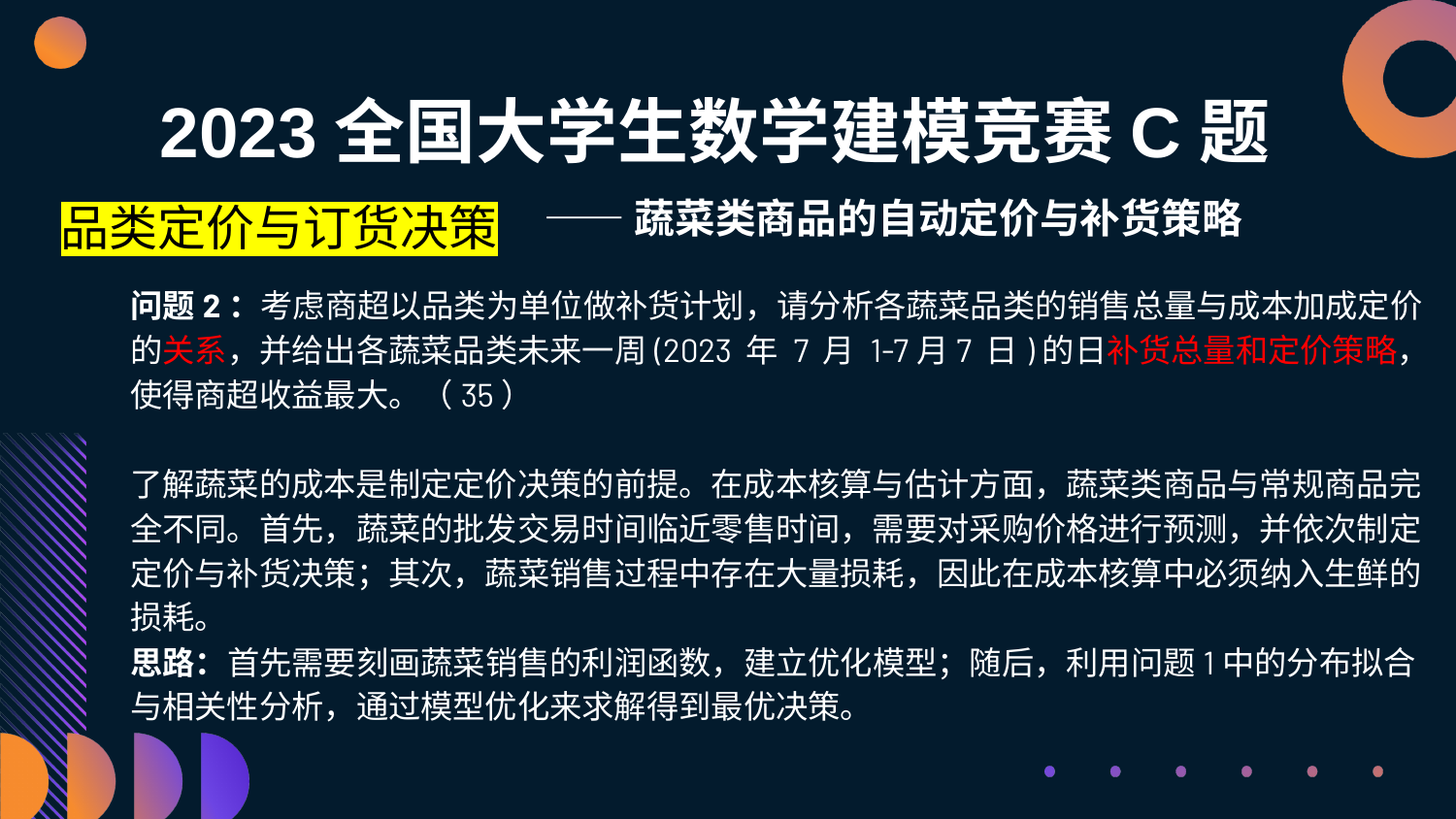

# 2023全国大学生数学建模竞赛C题
品类定价与订货决策
——蔬菜类商品的自动定价与补货策略
问题2：考虑商超以品类为单位做补货计划，请分析各蔬菜品类的销售总量与成本加成定价的关系，并给出各蔬菜品类未来一周(2023 年 7 月 1-7月7 日)的日补货总量和定价策略， 使得商超收益最大。（35）

了解蔬菜的成本是制定定价决策的前提。在成本核算与估计方面，蔬菜类商品与常规商品完全不同。首先，蔬菜的批发交易时间临近零售时间，需要对采购价格进行预测，并依次制定定价与补货决策；其次，蔬菜销售过程中存在大量损耗，因此在成本核算中必须纳入生鲜的损耗。
思路：首先需要刻画蔬菜销售的利润函数，建立优化模型；随后，利用问题1中的分布拟合与相关性分析，通过模型优化来求解得到最优决策。